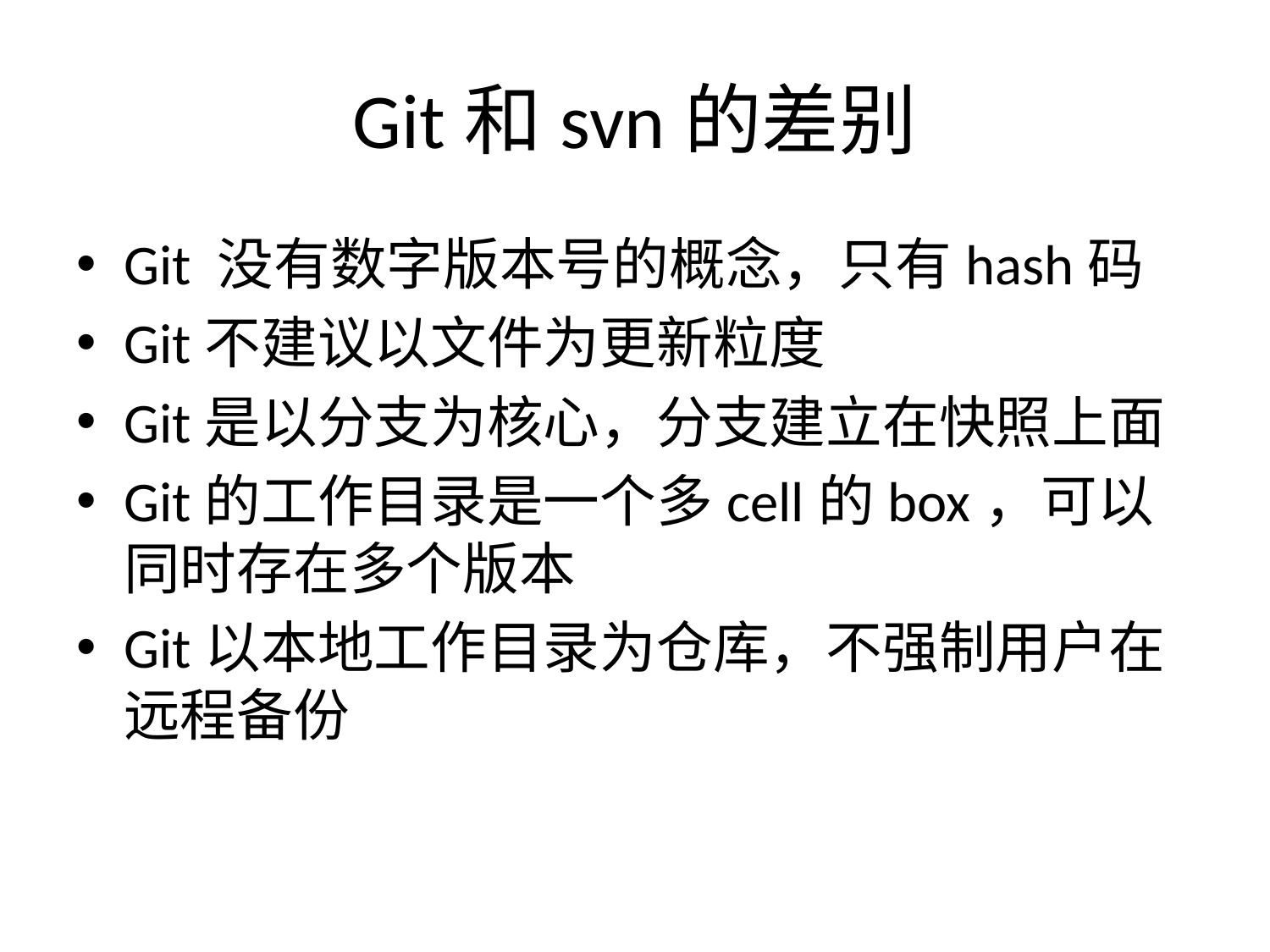

# Git和svn的差别
Git 没有数字版本号的概念，只有hash码
Git不建议以文件为更新粒度
Git是以分支为核心，分支建立在快照上面
Git的工作目录是一个多cell的box，可以同时存在多个版本
Git以本地工作目录为仓库，不强制用户在远程备份